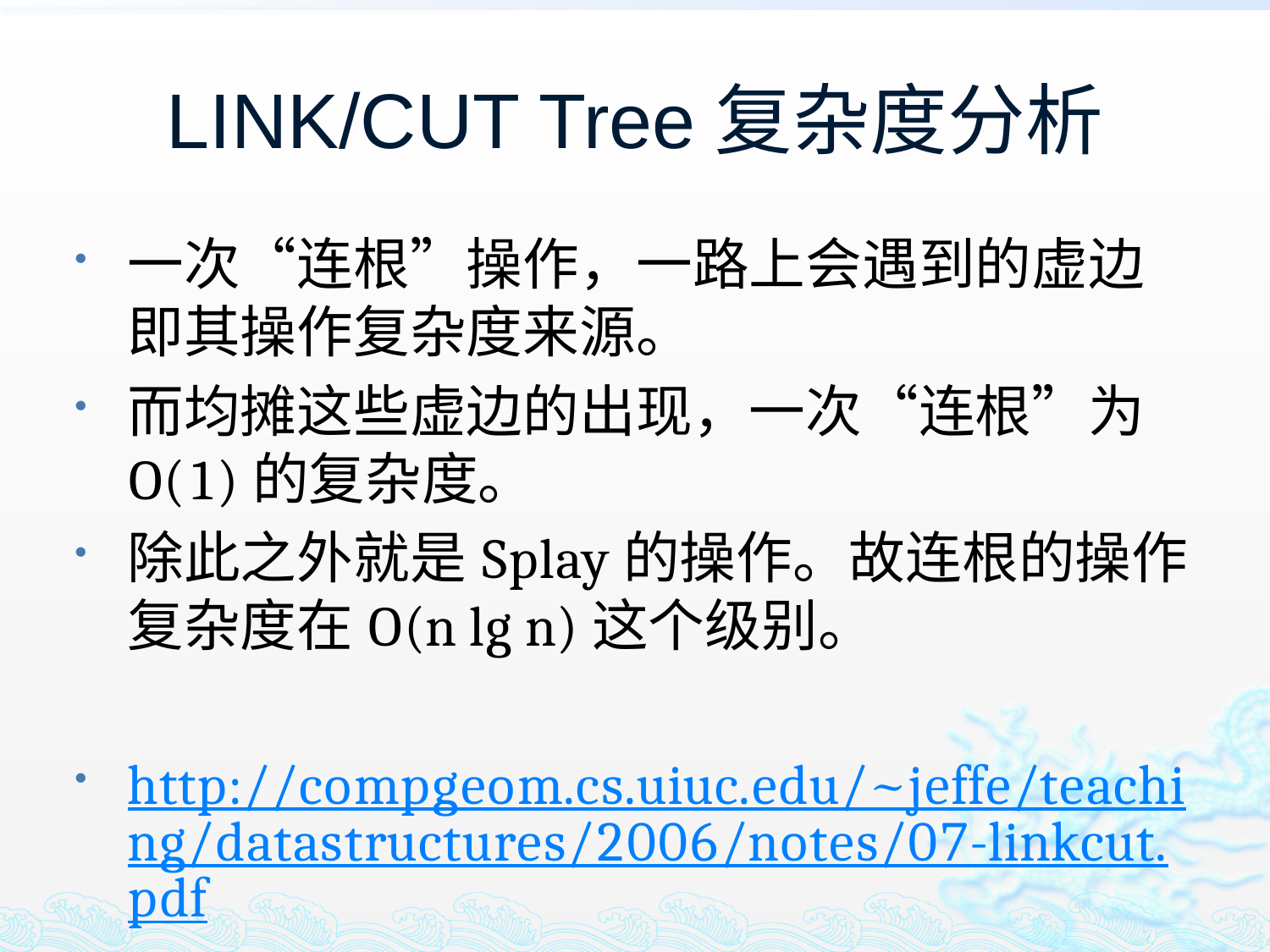

# LINK/CUT Tree复杂度分析
一次“连根”操作，一路上会遇到的虚边即其操作复杂度来源。
而均摊这些虚边的出现，一次“连根”为O(1)的复杂度。
除此之外就是Splay的操作。故连根的操作复杂度在O(n lg n)这个级别。

http://compgeom.cs.uiuc.edu/~jeffe/teaching/datastructures/2006/notes/07-linkcut.pdf